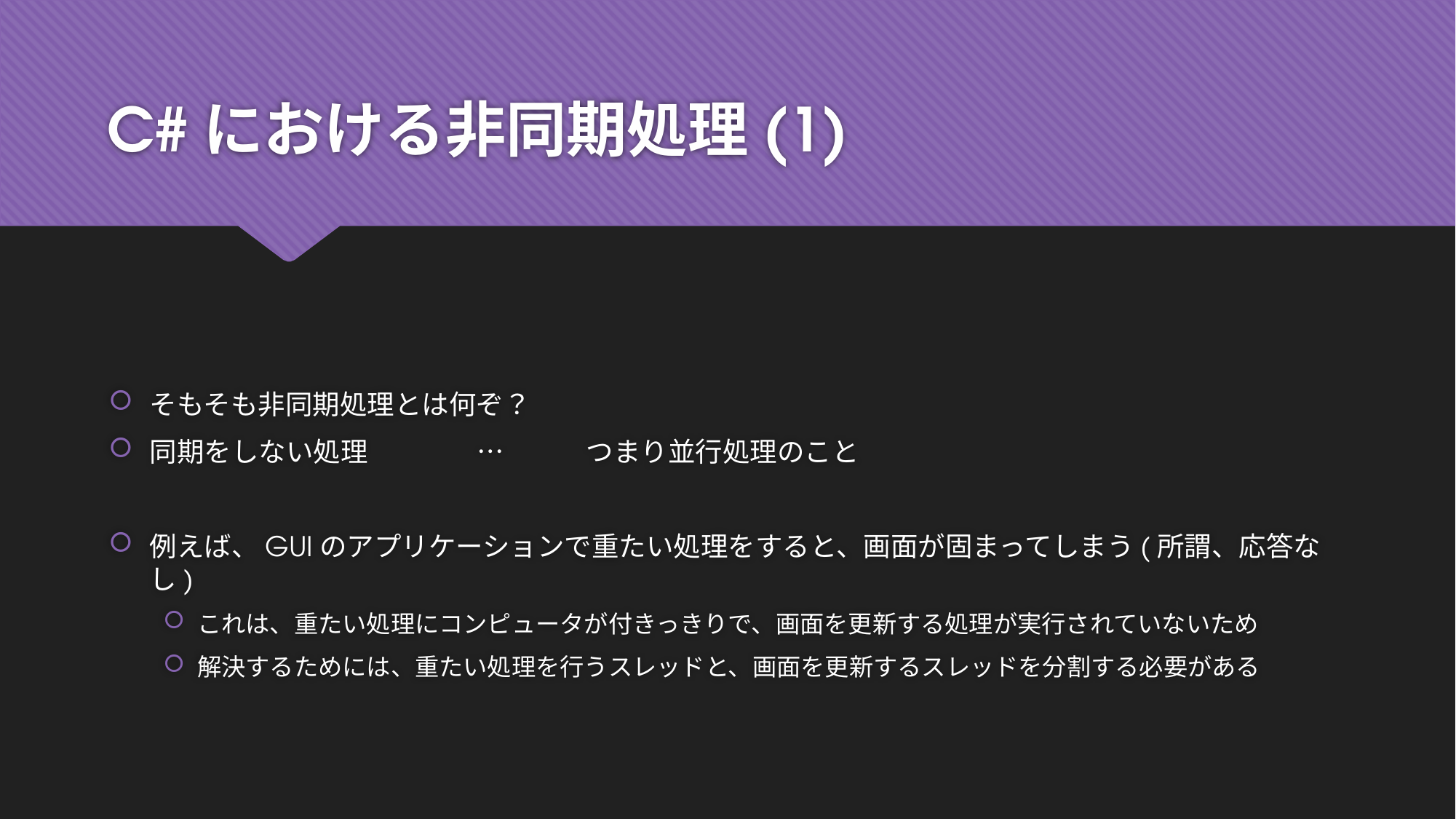

# C#における非同期処理(1)
そもそも非同期処理とは何ぞ？
同期をしない処理	…	つまり並行処理のこと

例えば、GUIのアプリケーションで重たい処理をすると、画面が固まってしまう(所謂、応答なし)
これは、重たい処理にコンピュータが付きっきりで、画面を更新する処理が実行されていないため
解決するためには、重たい処理を行うスレッドと、画面を更新するスレッドを分割する必要がある